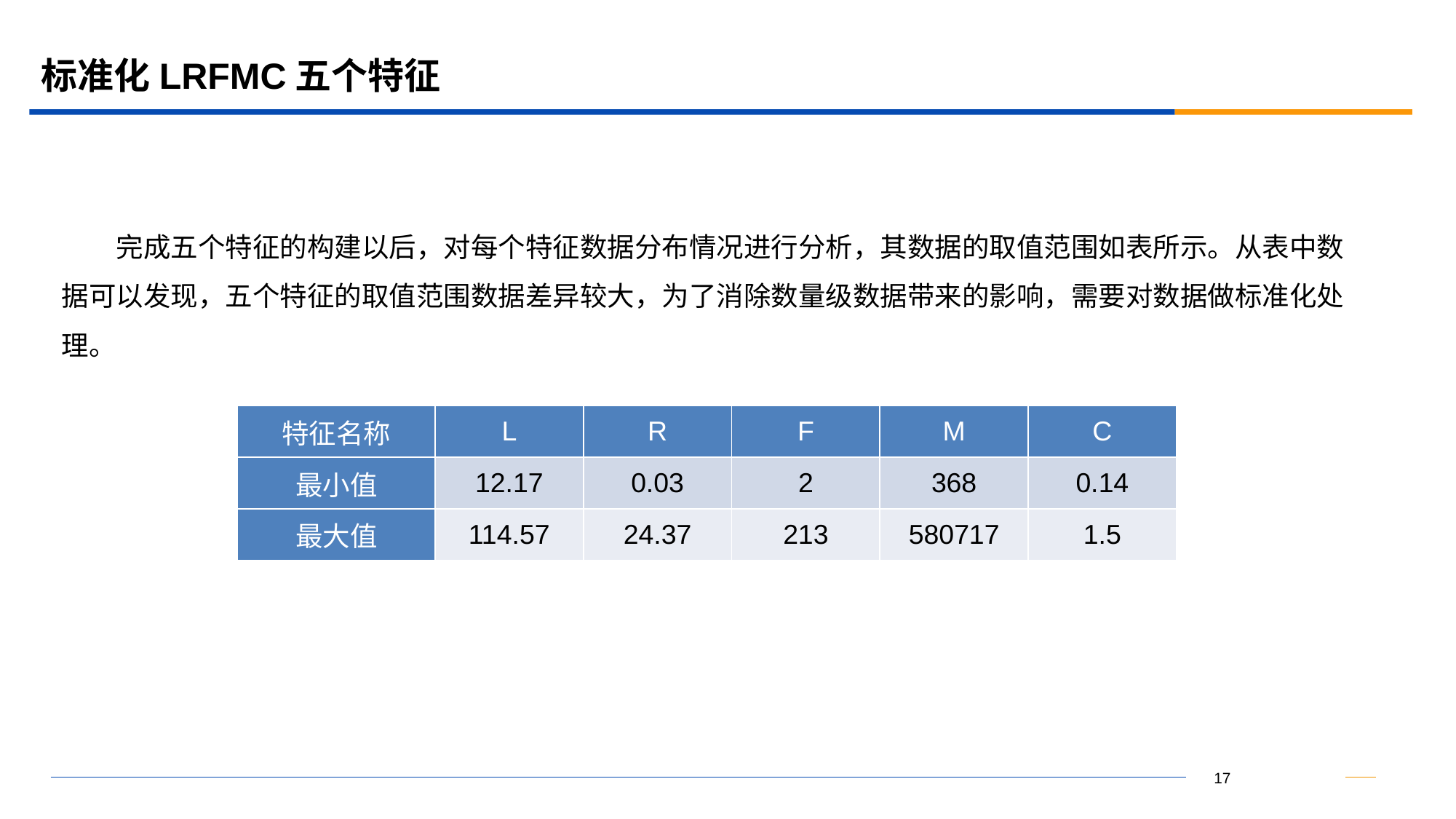

# 标准化LRFMC五个特征
完成五个特征的构建以后，对每个特征数据分布情况进行分析，其数据的取值范围如表所示。从表中数据可以发现，五个特征的取值范围数据差异较大，为了消除数量级数据带来的影响，需要对数据做标准化处理。
| 特征名称 | L | R | F | M | C |
| --- | --- | --- | --- | --- | --- |
| 最小值 | 12.17 | 0.03 | 2 | 368 | 0.14 |
| 最大值 | 114.57 | 24.37 | 213 | 580717 | 1.5 |